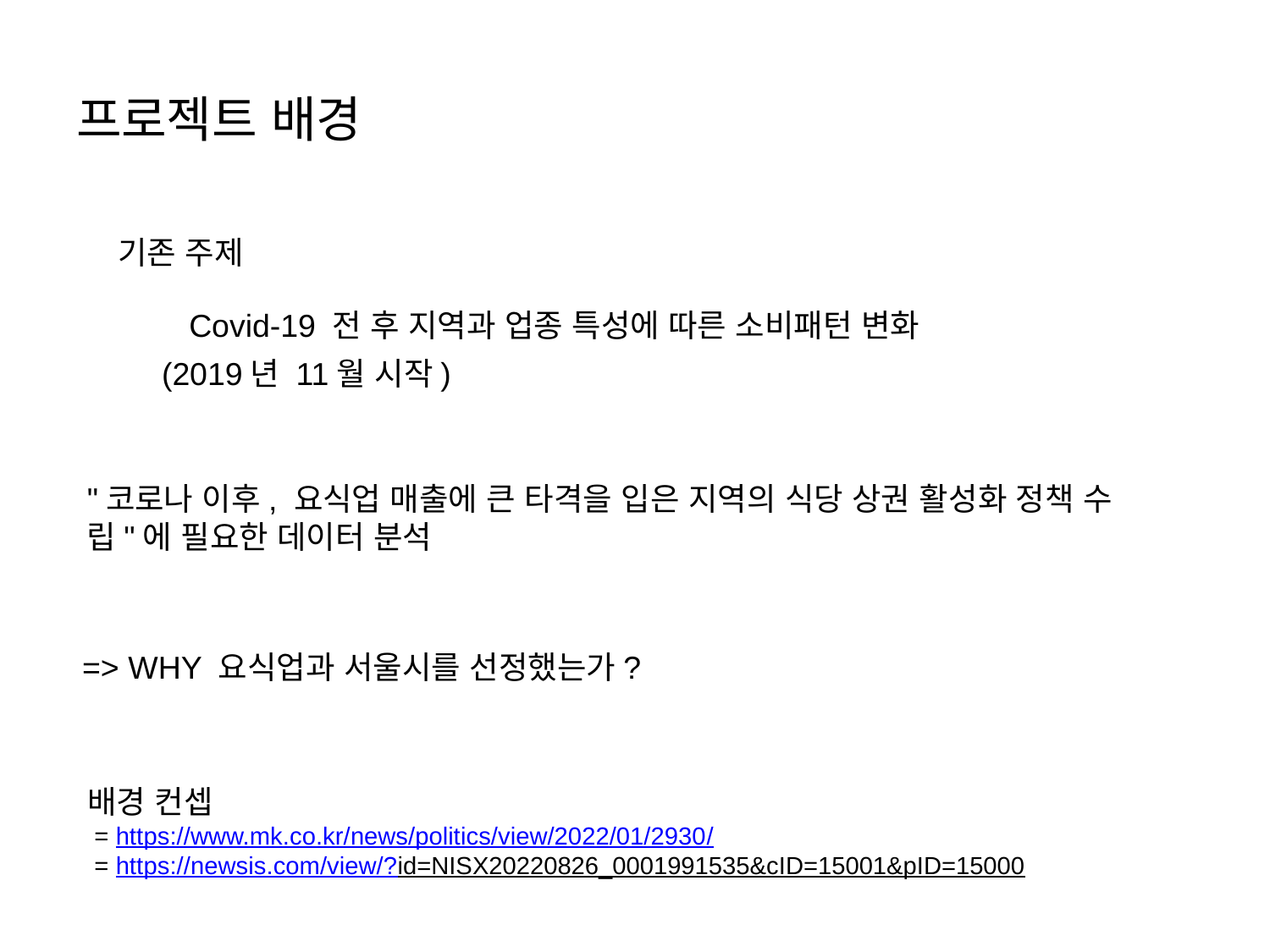

# 프로젝트 배경
기존 주제
Covid-19 전 후 지역과 업종 특성에 따른 소비패턴 변화
(2019년 11월 시작)
"코로나 이후, 요식업 매출에 큰 타격을 입은 지역의 식당 상권 활성화 정책 수립"에 필요한 데이터 분석
=> WHY 요식업과 서울시를 선정했는가?
배경 컨셉
 = https://www.mk.co.kr/news/politics/view/2022/01/2930/
 = https://newsis.com/view/?id=NISX20220826_0001991535&cID=15001&pID=15000